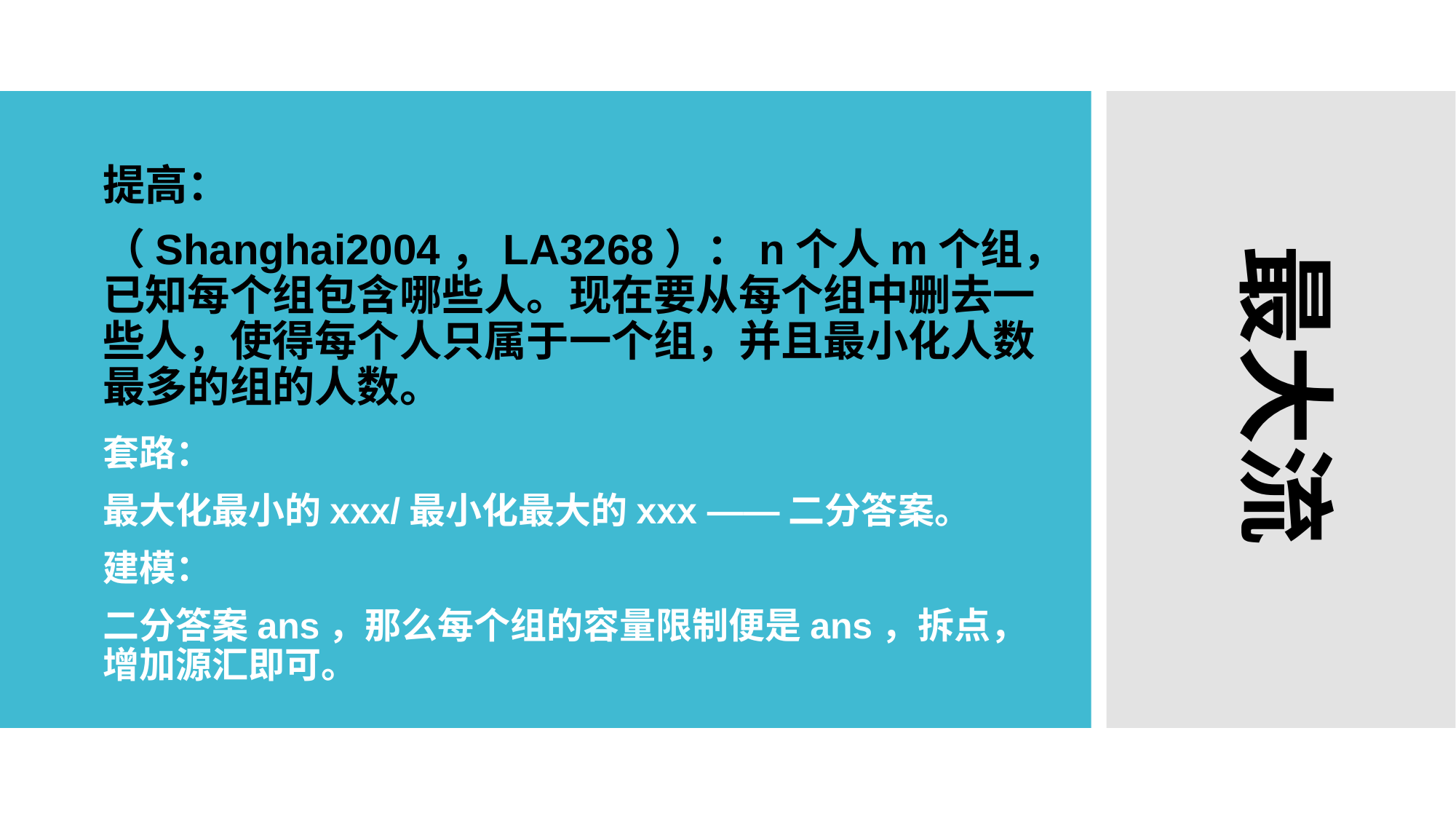

提高：
（Shanghai2004，LA3268）：n个人m个组，已知每个组包含哪些人。现在要从每个组中删去一些人，使得每个人只属于一个组，并且最小化人数最多的组的人数。
最大流
套路：
最大化最小的xxx/最小化最大的xxx ——二分答案。
建模：
二分答案ans，那么每个组的容量限制便是ans，拆点，增加源汇即可。